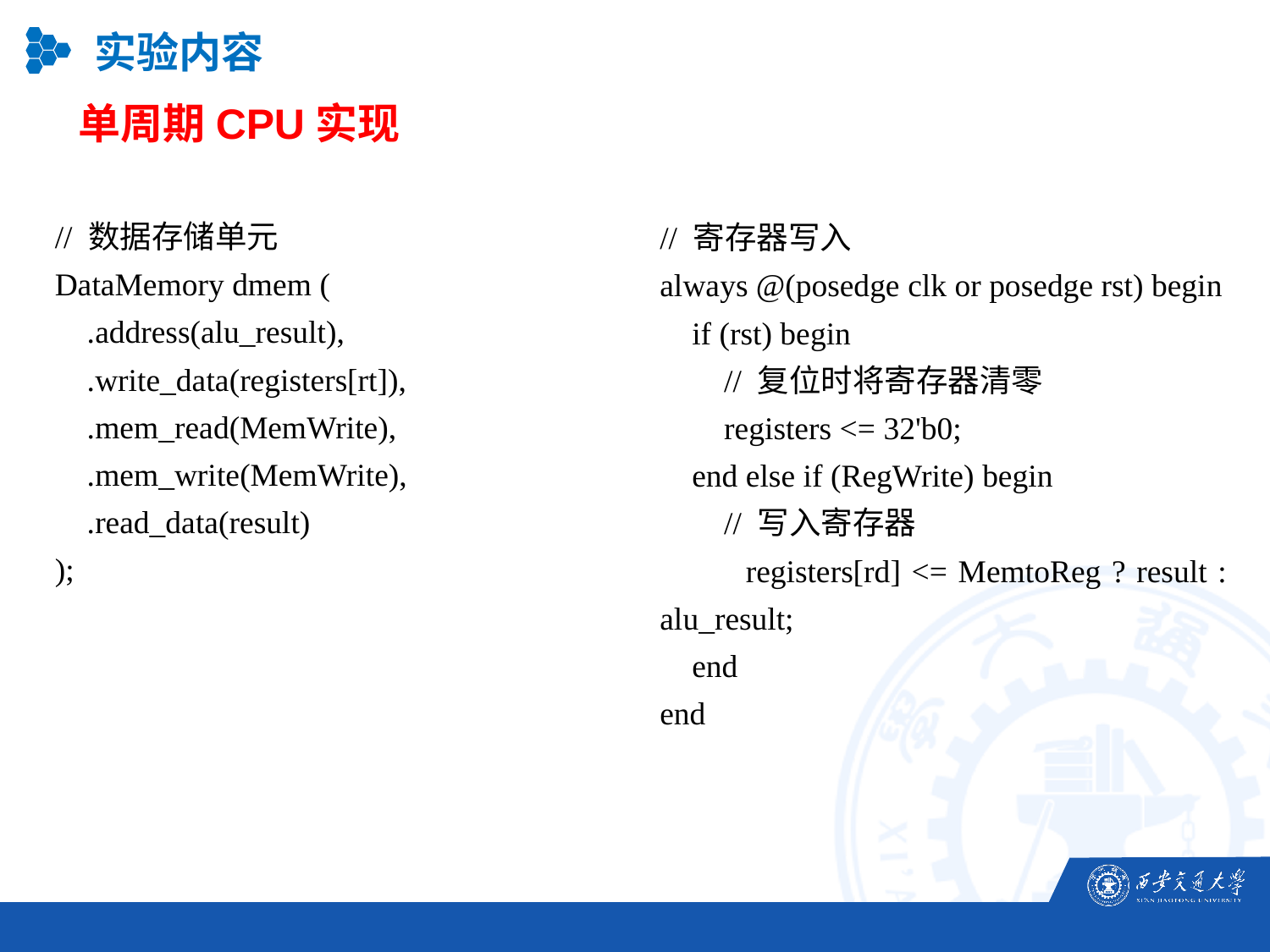

实验内容
单周期CPU实现
// 数据存储单元
DataMemory dmem (
    .address(alu_result),
    .write_data(registers[rt]),
    .mem_read(MemWrite),
    .mem_write(MemWrite),
    .read_data(result)
);
// 寄存器写入
always @(posedge clk or posedge rst) begin
    if (rst) begin
        // 复位时将寄存器清零
        registers <= 32'b0;
    end else if (RegWrite) begin
        // 写入寄存器
        registers[rd] <= MemtoReg ? result : alu_result;
    end
end